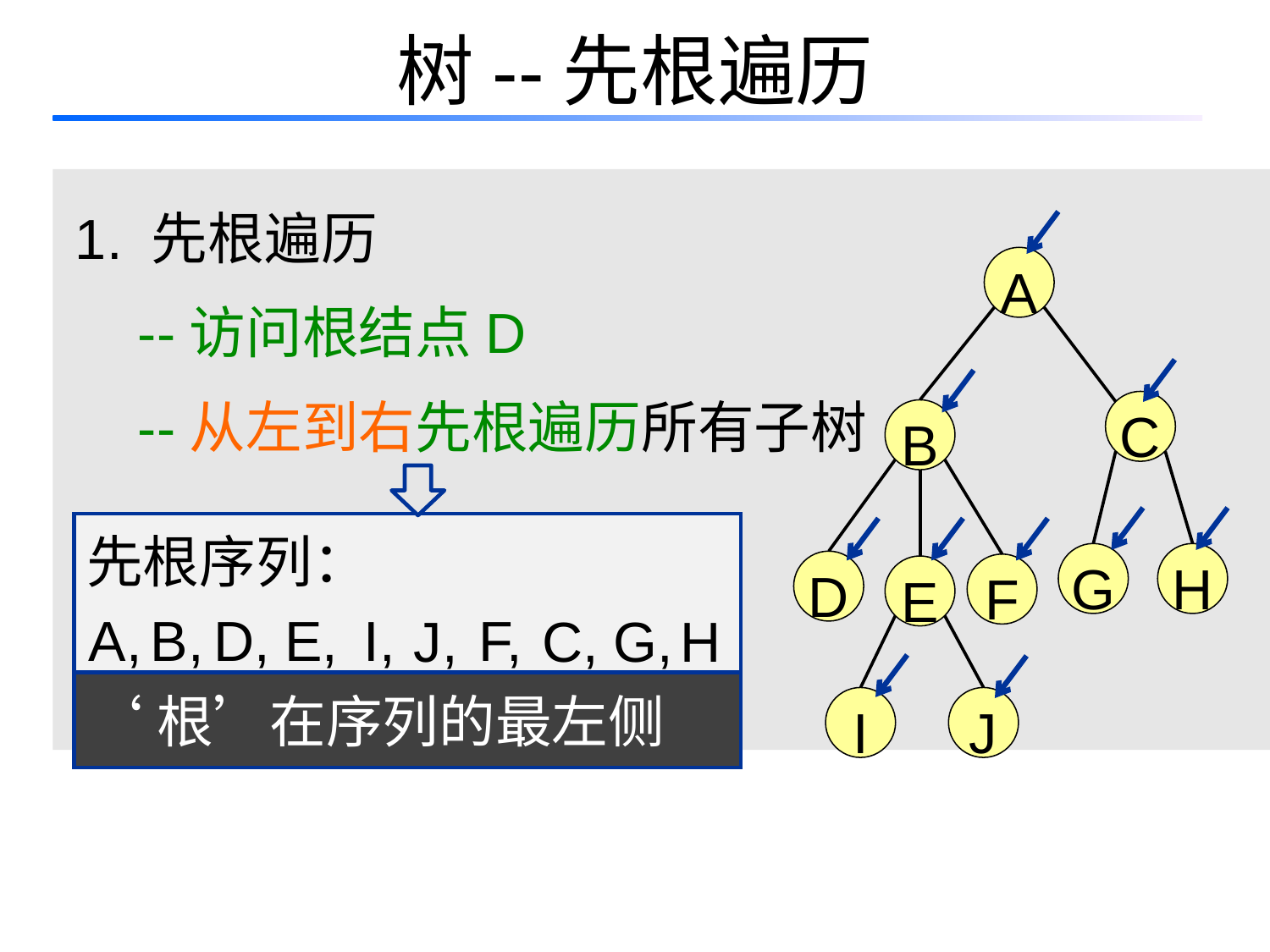

# 树--先根遍历

1. 先根遍历
    --访问根结点D
    --从左到右先根遍历所有子树

A
C
B

先根序列：

G
H
D
F
E
A,
B,
D,
E,
 I,
F,
J,
C,
G,
H
‘根’在序列的最左侧
I
J